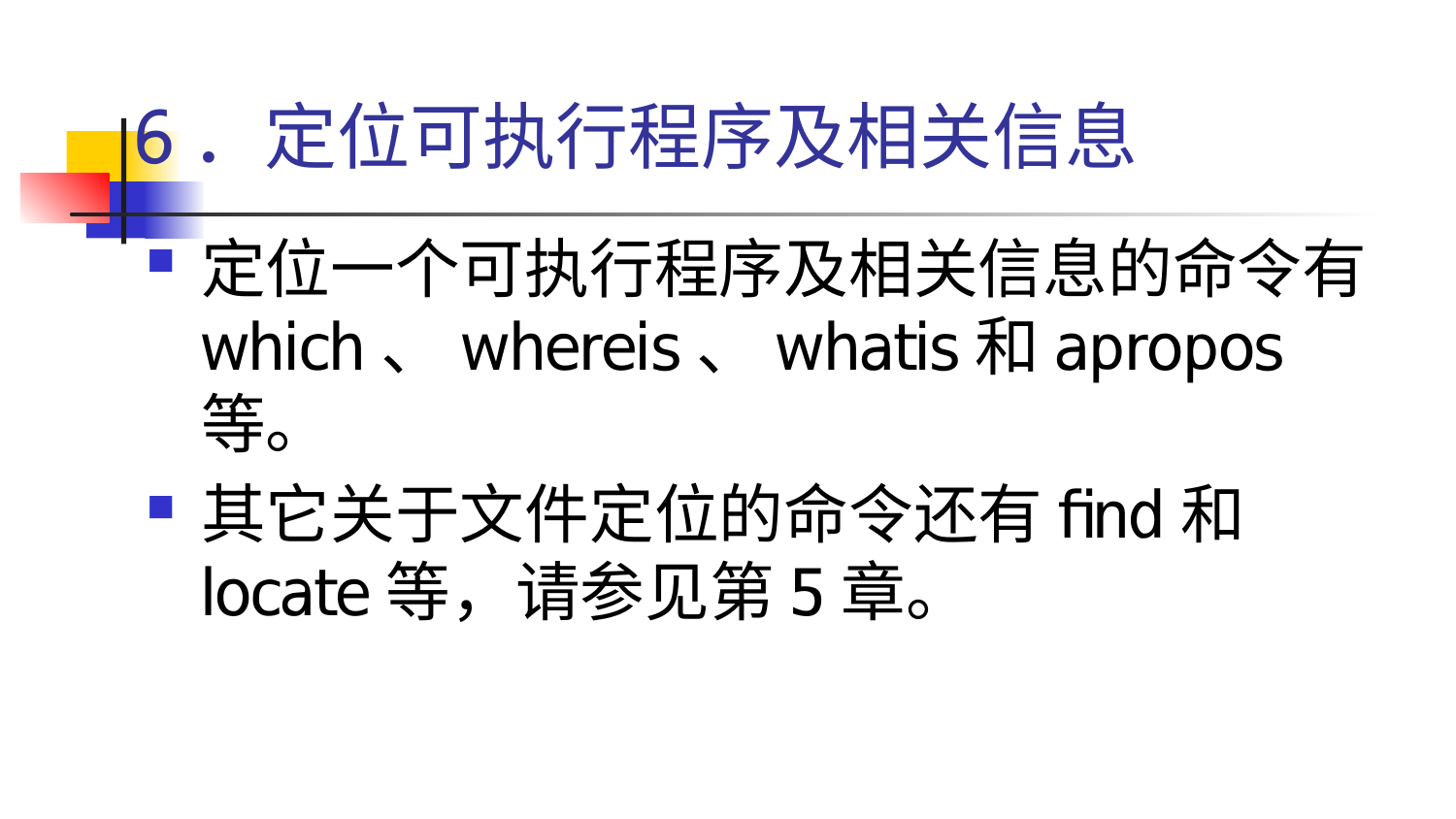

# 6．定位可执行程序及相关信息
定位一个可执行程序及相关信息的命令有which、whereis、whatis和apropos等。
其它关于文件定位的命令还有find和locate等，请参见第5章。